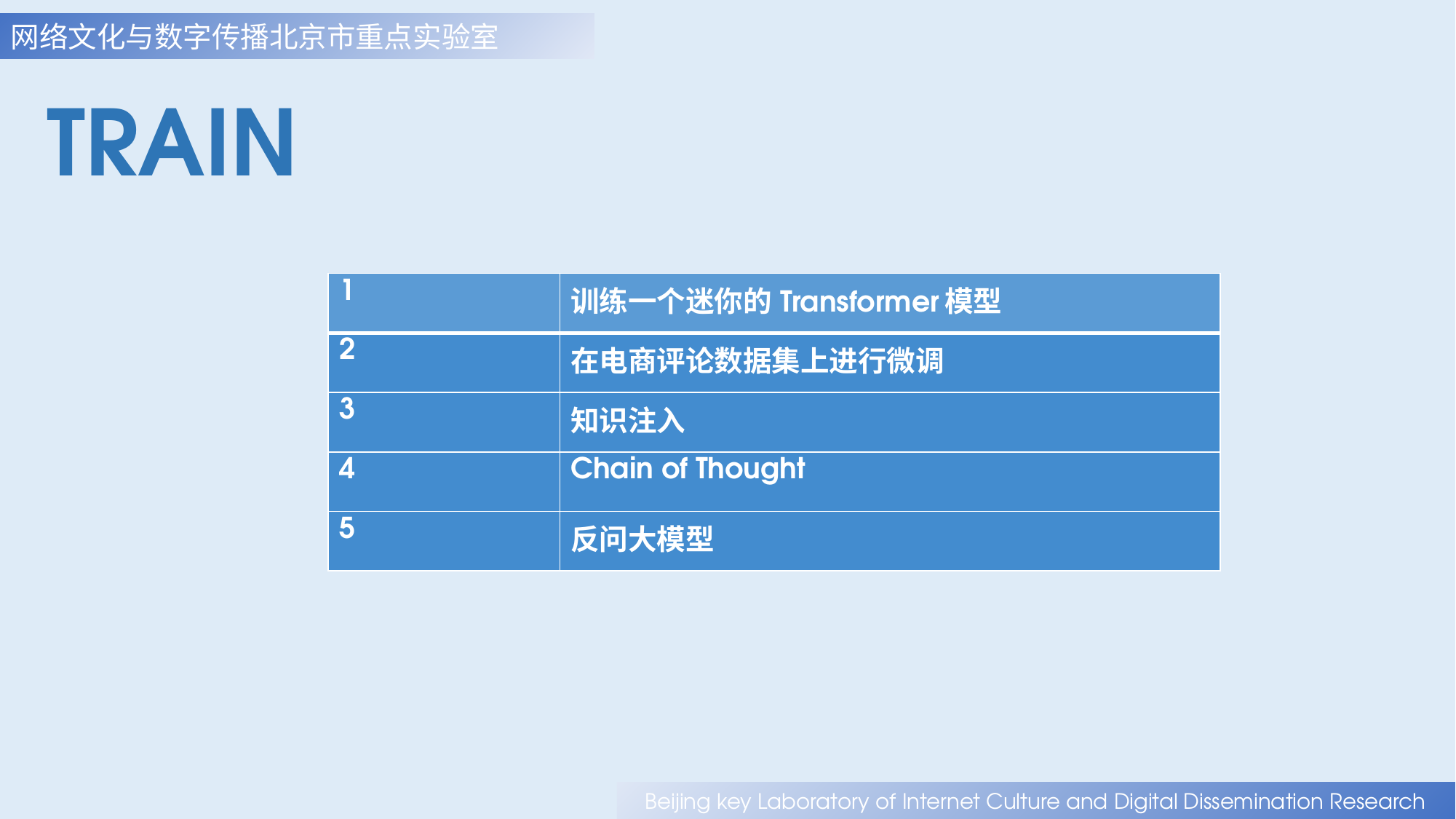

TRAIN
| 1 | 训练一个迷你的Transformer模型 |
| --- | --- |
| 2 | 在电商评论数据集上进行微调 |
| 3 | 知识注入 |
| 4 | Chain of Thought |
| 5 | 反问大模型 |